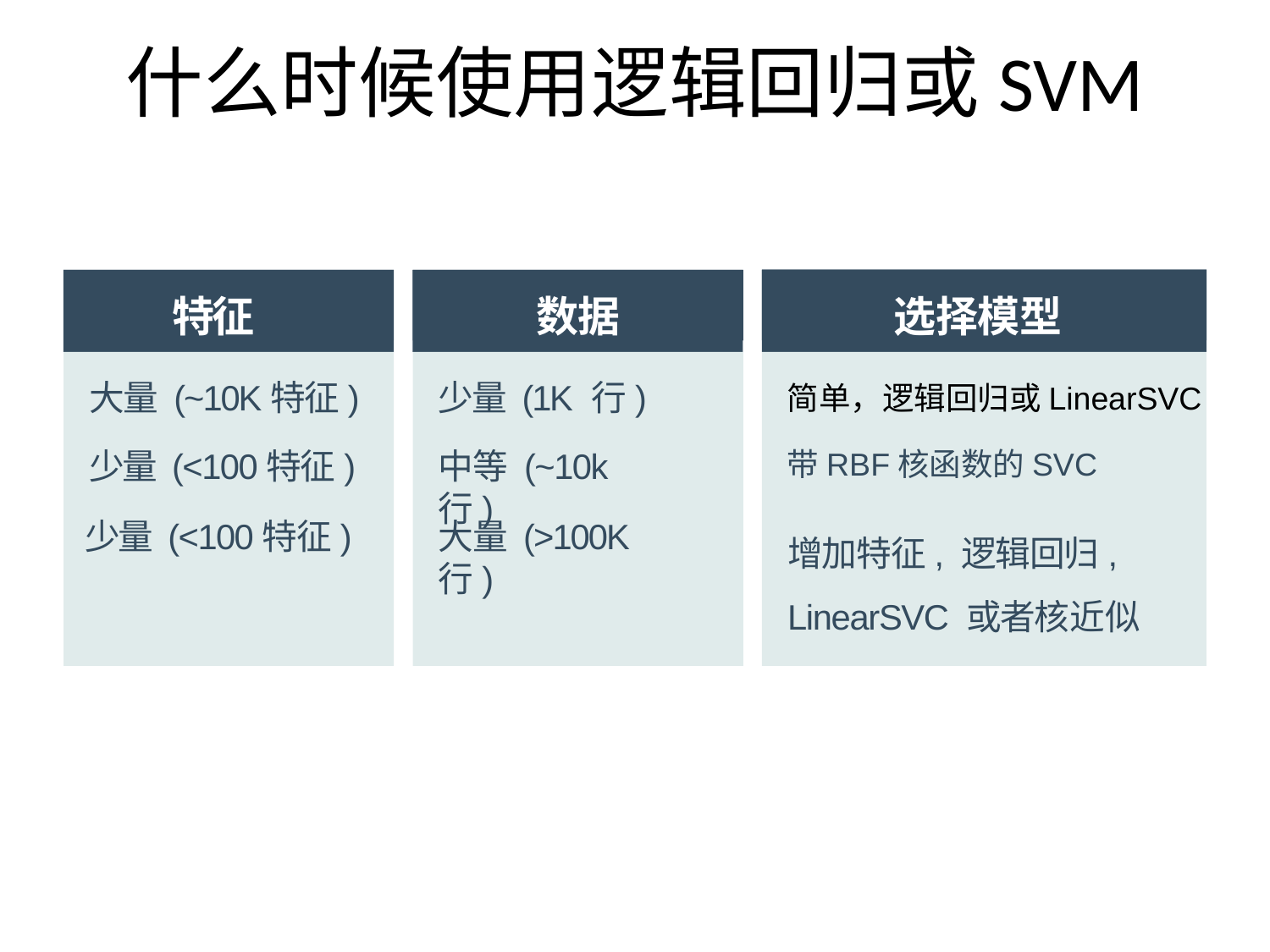

# 什么时候使用逻辑回归或SVM

选择模型

特征
数据

大量 (~10K特征)
少量 (1K 行)
简单，逻辑回归或LinearSVC
少量 (<100特征)
中等 (~10k 行)
带RBF核函数的SVC
增加特征, 逻辑回归, LinearSVC 或者核近似
少量 (<100特征)
大量 (>100K 行)
71